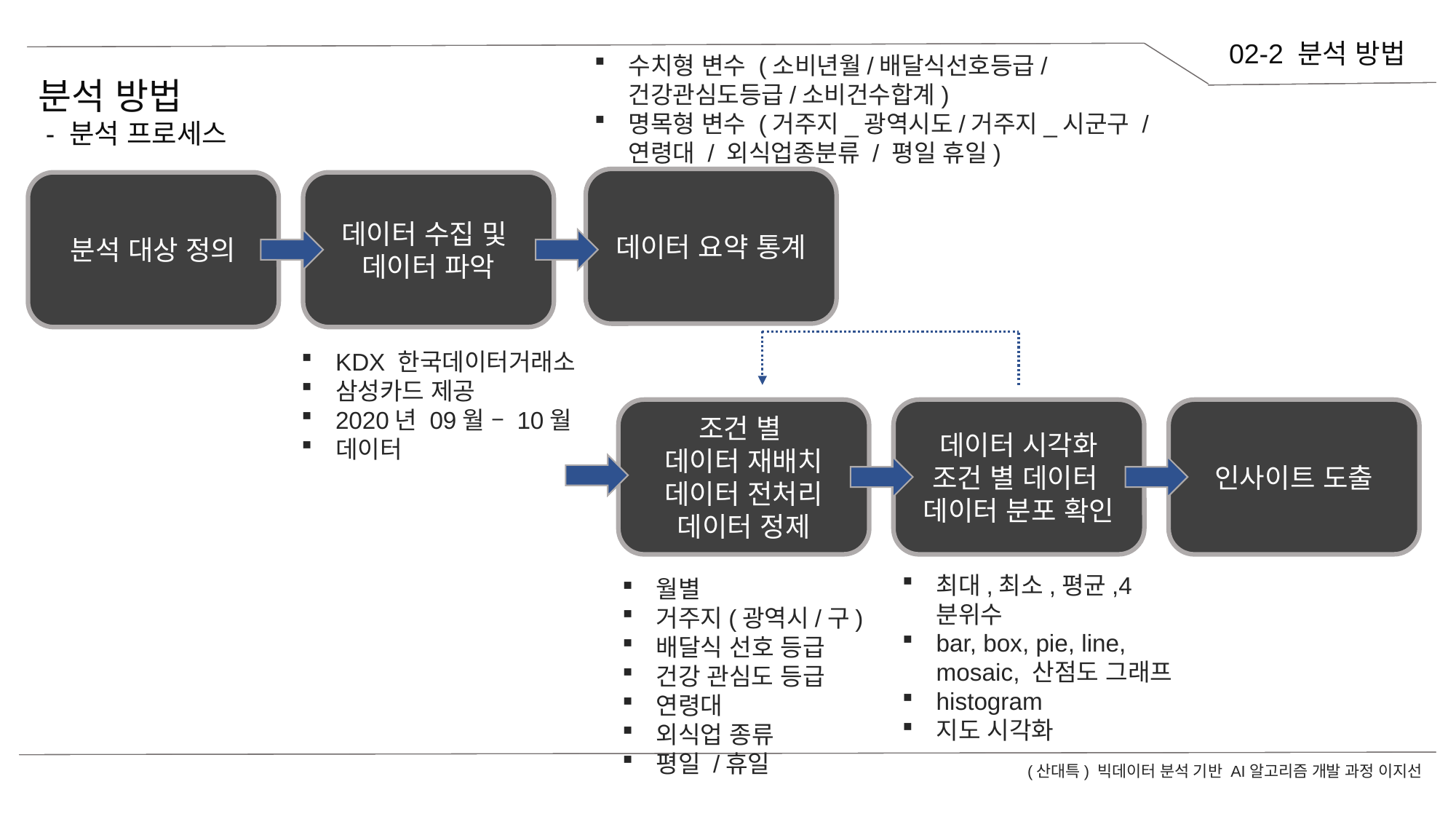

02-2 분석 방법
수치형 변수 (소비년월/배달식선호등급/건강관심도등급/소비건수합계)
명목형 변수 (거주지_광역시도/거주지_시군구 / 연령대 / 외식업종분류 / 평일 휴일)
분석 방법
 - 분석 프로세스
데이터 요약 통계
분석 대상 정의
데이터 수집 및
데이터 파악

KDX 한국데이터거래소
삼성카드 제공
2020년 09월 – 10월
데이터
조건 별
데이터 재배치
데이터 전처리
데이터 정제
데이터 시각화
조건 별 데이터
데이터 분포 확인
인사이트 도출

최대,최소,평균,4분위수
bar, box, pie, line, mosaic, 산점도 그래프
histogram
지도 시각화
월별
거주지(광역시/구)
배달식 선호 등급
건강 관심도 등급
연령대
외식업 종류
평일 /휴일